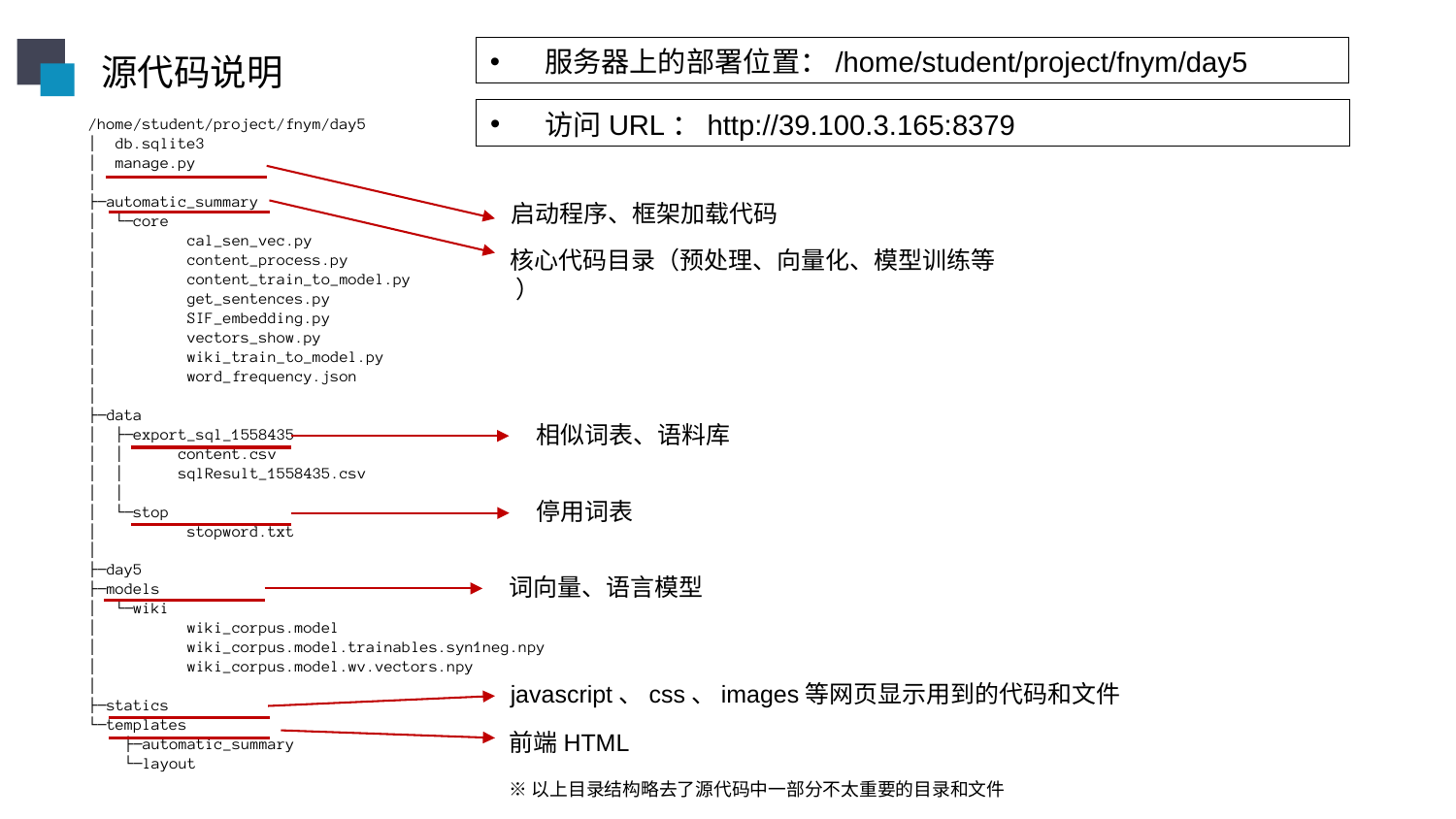

服务器上的部署位置：/home/student/project/fnym/day5

源代码说明
访问URL：http://39.100.3.165:8379
/home/student/project/fnym/day5
│  db.sqlite3
│  manage.py
│
├─automatic_summary
│  └─core
│          cal_sen_vec.py
│          content_process.py
│          content_train_to_model.py
│          get_sentences.py
│          SIF_embedding.py
│          vectors_show.py
│          wiki_train_to_model.py
│          word_frequency.json
│
├─data
│  ├─export_sql_1558435
│  │      content.csv
│  │      sqlResult_1558435.csv
│  │
│  └─stop
│          stopword.txt
│
├─day5
├─models
│  └─wiki
│          wiki_corpus.model
│          wiki_corpus.model.trainables.syn1neg.npy
│          wiki_corpus.model.wv.vectors.npy
│
├─statics
└─templates
    ├─automatic_summary
    └─layout
启动程序、框架加载代码
核心代码目录（预处理、向量化、模型训练等 ）
相似词表、语料库
停用词表
词向量、语言模型
javascript、css、images等网页显示用到的代码和文件
前端HTML
※以上目录结构略去了源代码中一部分不太重要的目录和文件